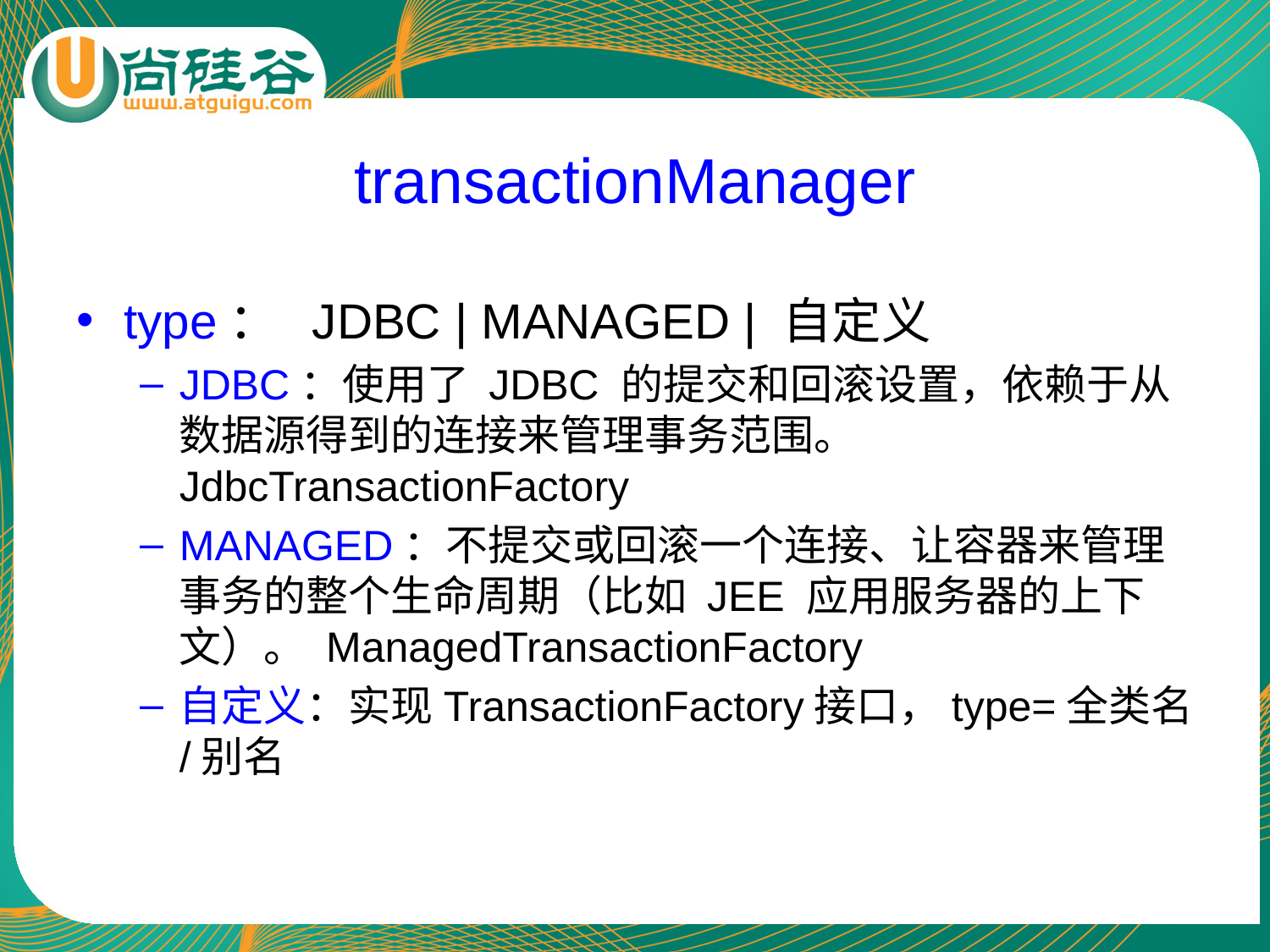

# transactionManager
type：  JDBC | MANAGED | 自定义
JDBC：使用了 JDBC 的提交和回滚设置，依赖于从数据源得到的连接来管理事务范围。 JdbcTransactionFactory
MANAGED：不提交或回滚一个连接、让容器来管理事务的整个生命周期（比如 JEE 应用服务器的上下文）。 ManagedTransactionFactory
自定义：实现TransactionFactory接口，type=全类名/别名